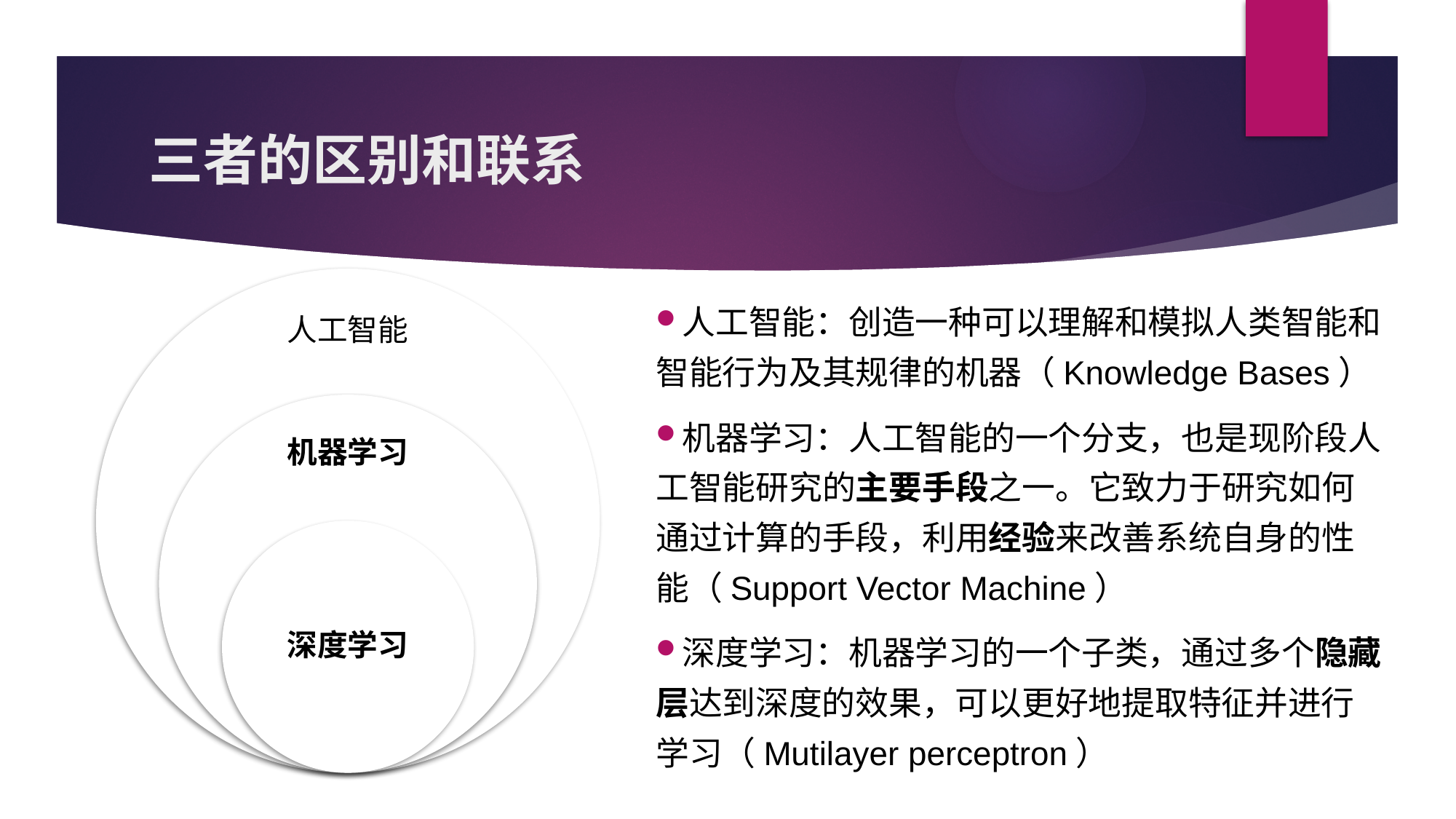

# 三者的区别和联系
人工智能
机器学习
深度学习
人工智能：创造一种可以理解和模拟人类智能和智能行为及其规律的机器（Knowledge Bases）
机器学习：人工智能的一个分支，也是现阶段人工智能研究的主要手段之一。它致力于研究如何通过计算的手段，利用经验来改善系统自身的性能（Support Vector Machine）
深度学习：机器学习的一个子类，通过多个隐藏层达到深度的效果，可以更好地提取特征并进行学习（Mutilayer perceptron）